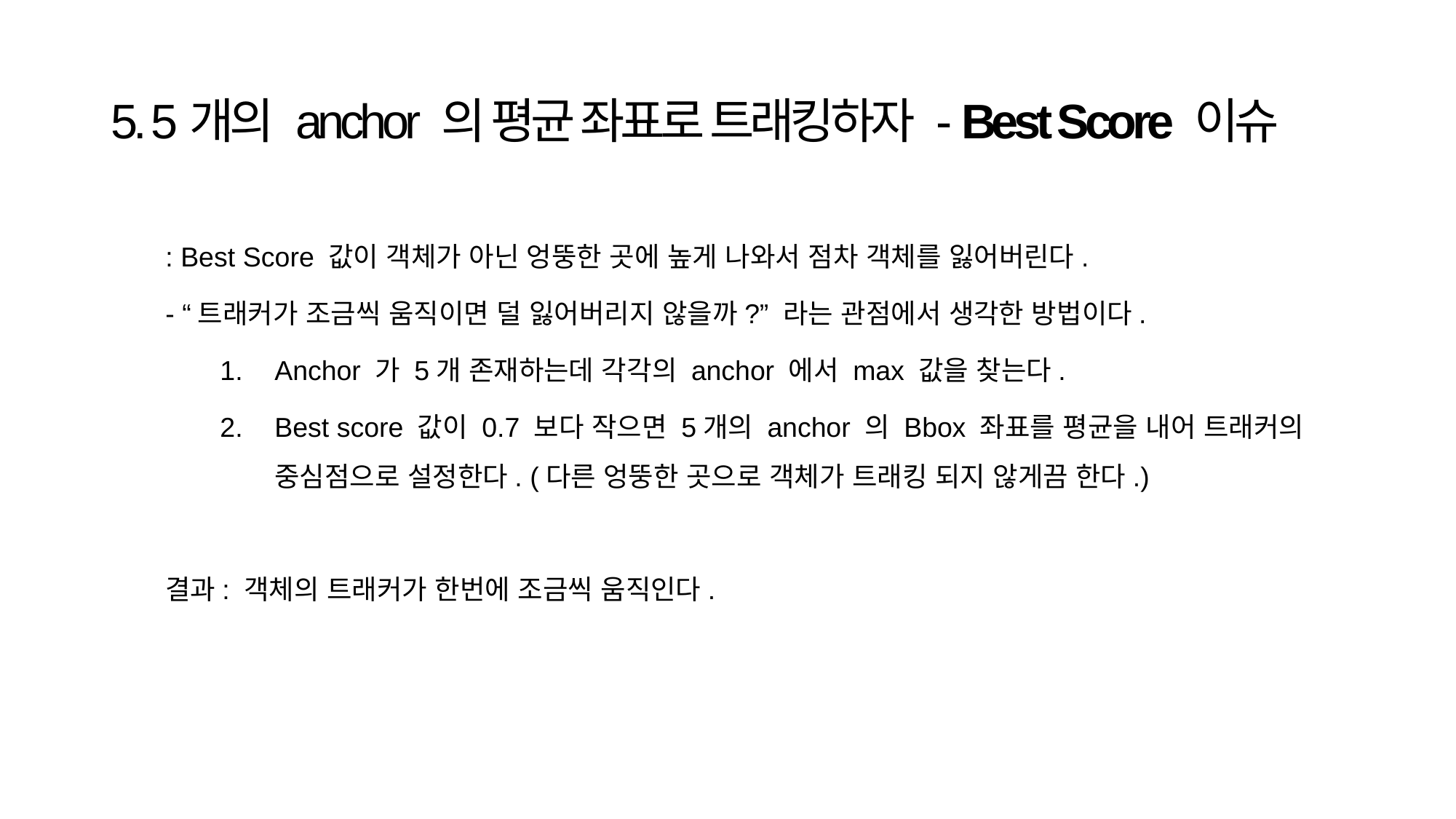

# 5. 5개의 anchor 의 평균 좌표로 트래킹하자 - Best Score 이슈
: Best Score 값이 객체가 아닌 엉뚱한 곳에 높게 나와서 점차 객체를 잃어버린다.
- “트래커가 조금씩 움직이면 덜 잃어버리지 않을까?” 라는 관점에서 생각한 방법이다.
Anchor 가 5개 존재하는데 각각의 anchor 에서 max 값을 찾는다.
Best score 값이 0.7 보다 작으면 5개의 anchor 의 Bbox 좌표를 평균을 내어 트래커의 중심점으로 설정한다. (다른 엉뚱한 곳으로 객체가 트래킹 되지 않게끔 한다.)

결과: 객체의 트래커가 한번에 조금씩 움직인다.